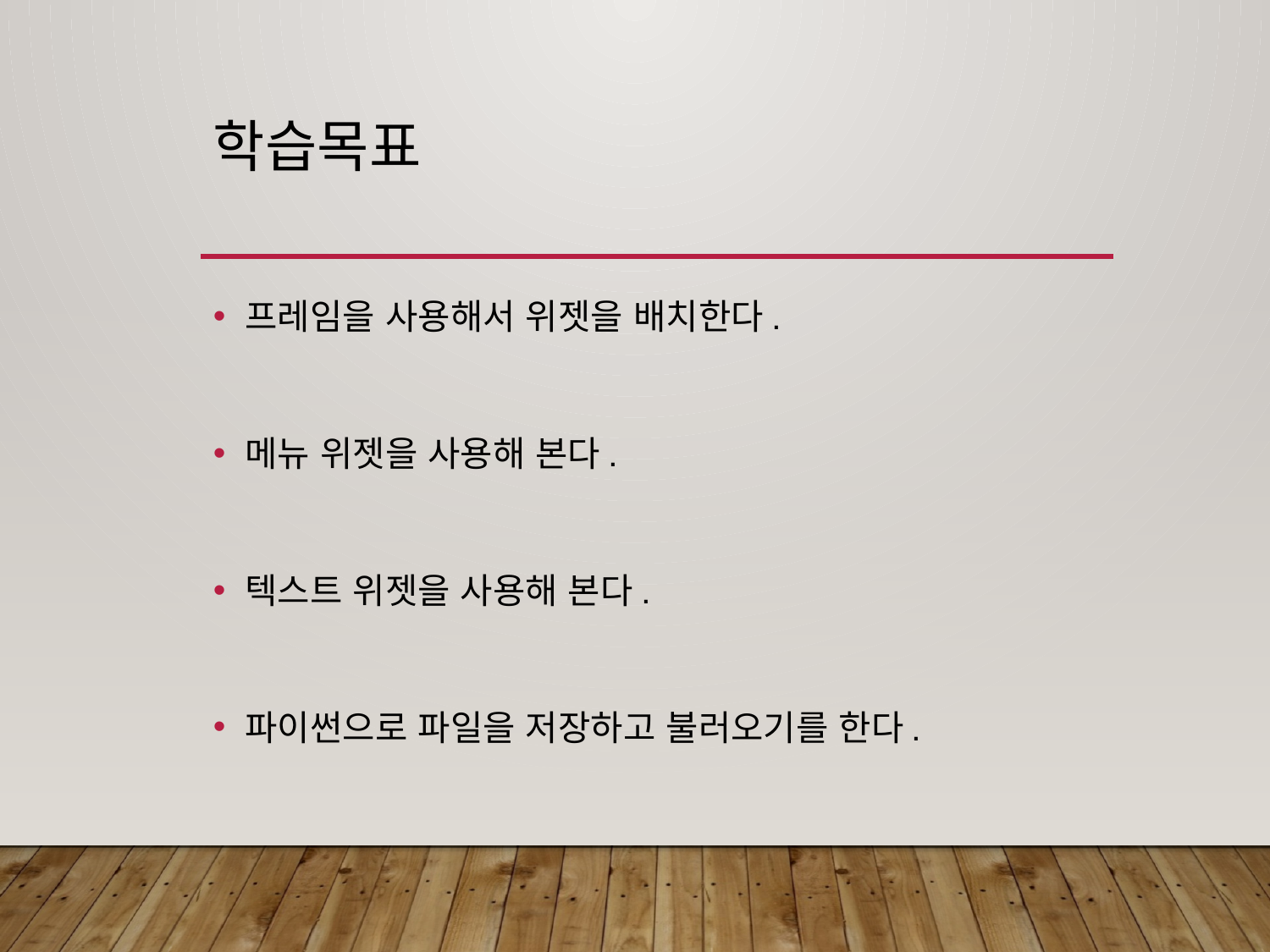

# 학습목표
프레임을 사용해서 위젯을 배치한다.

메뉴 위젯을 사용해 본다.

텍스트 위젯을 사용해 본다.

파이썬으로 파일을 저장하고 불러오기를 한다.